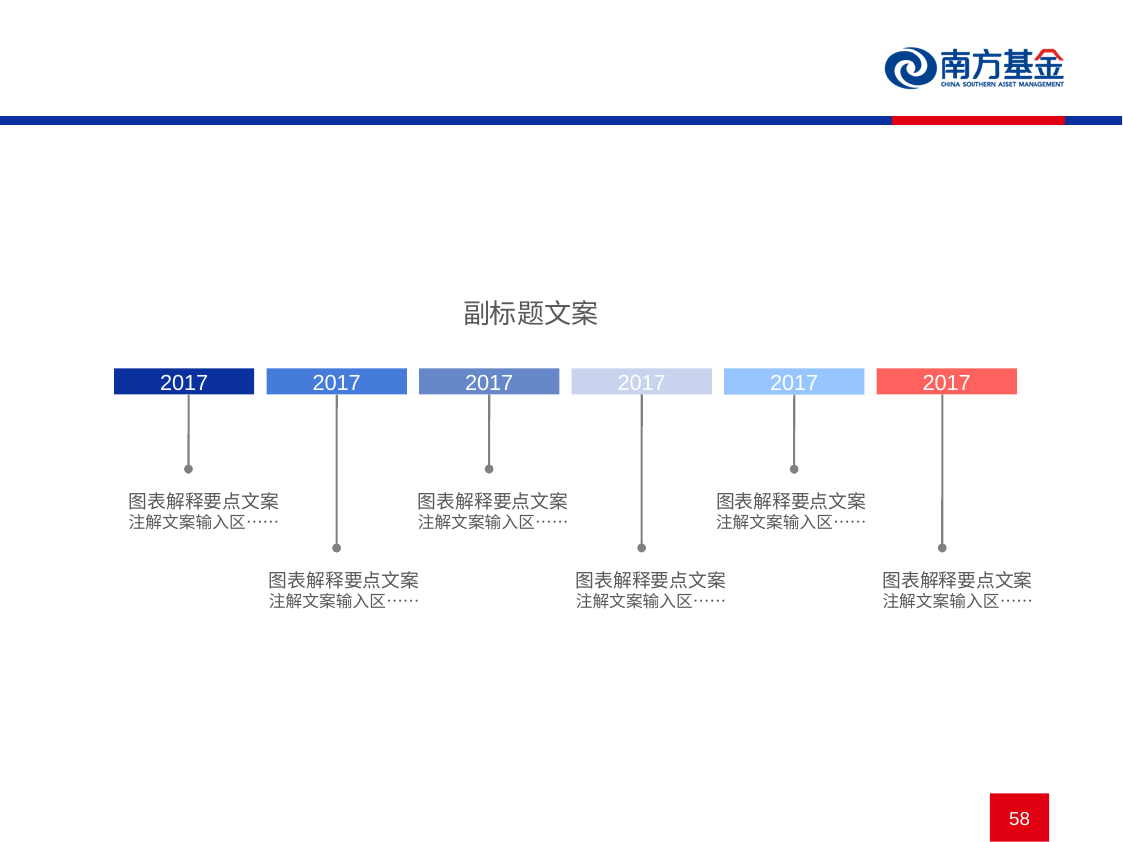

#
副标题文案
2017
2017
2017
2017
2017
2017

图表解释要点文案
注解文案输入区……
图表解释要点文案
注解文案输入区……
图表解释要点文案
注解文案输入区……
图表解释要点文案
注解文案输入区……
图表解释要点文案
注解文案输入区……
图表解释要点文案
注解文案输入区……
58